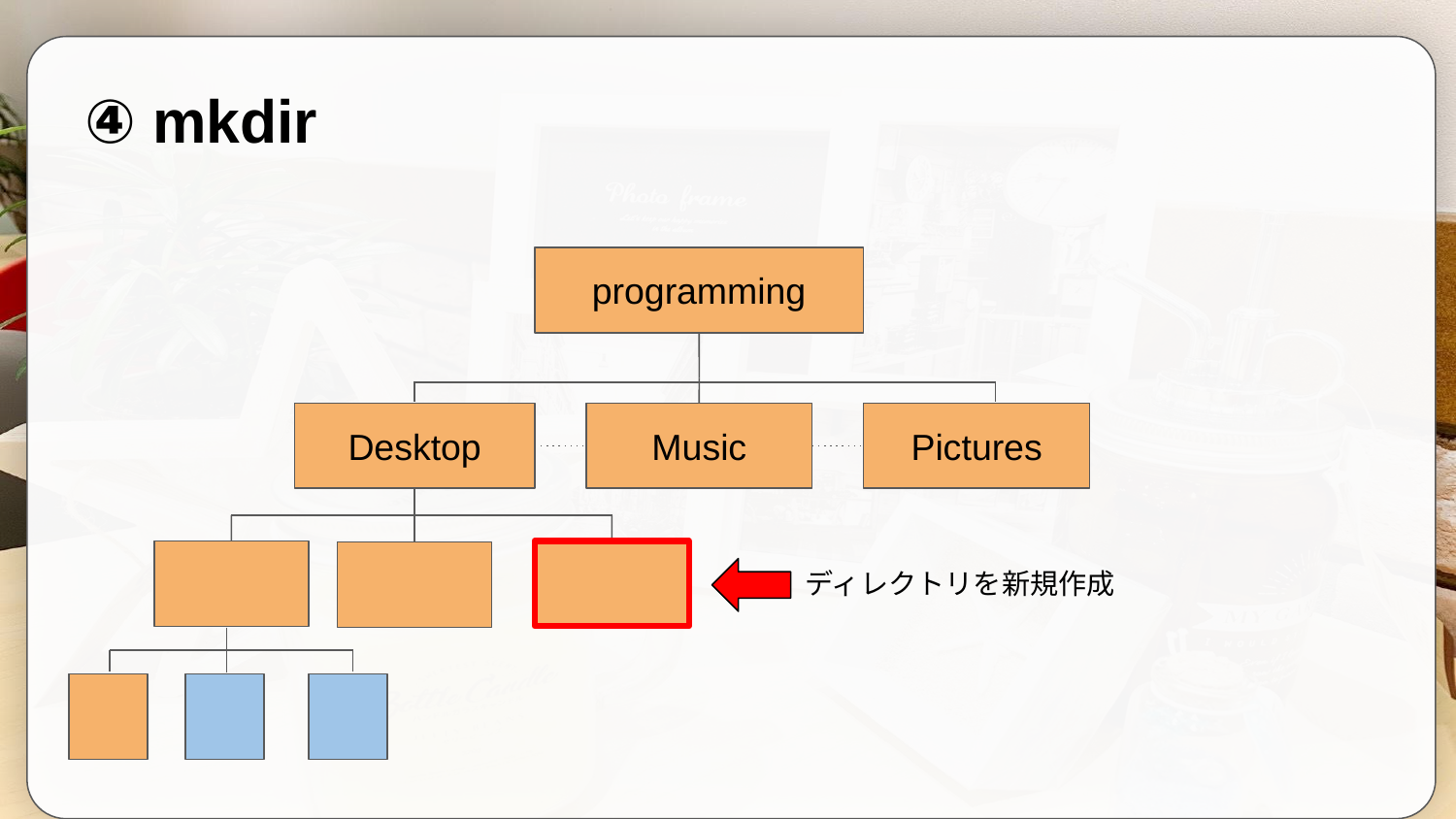

④ mkdir
programming
Desktop
Music
Pictures

ディレクトリを新規作成